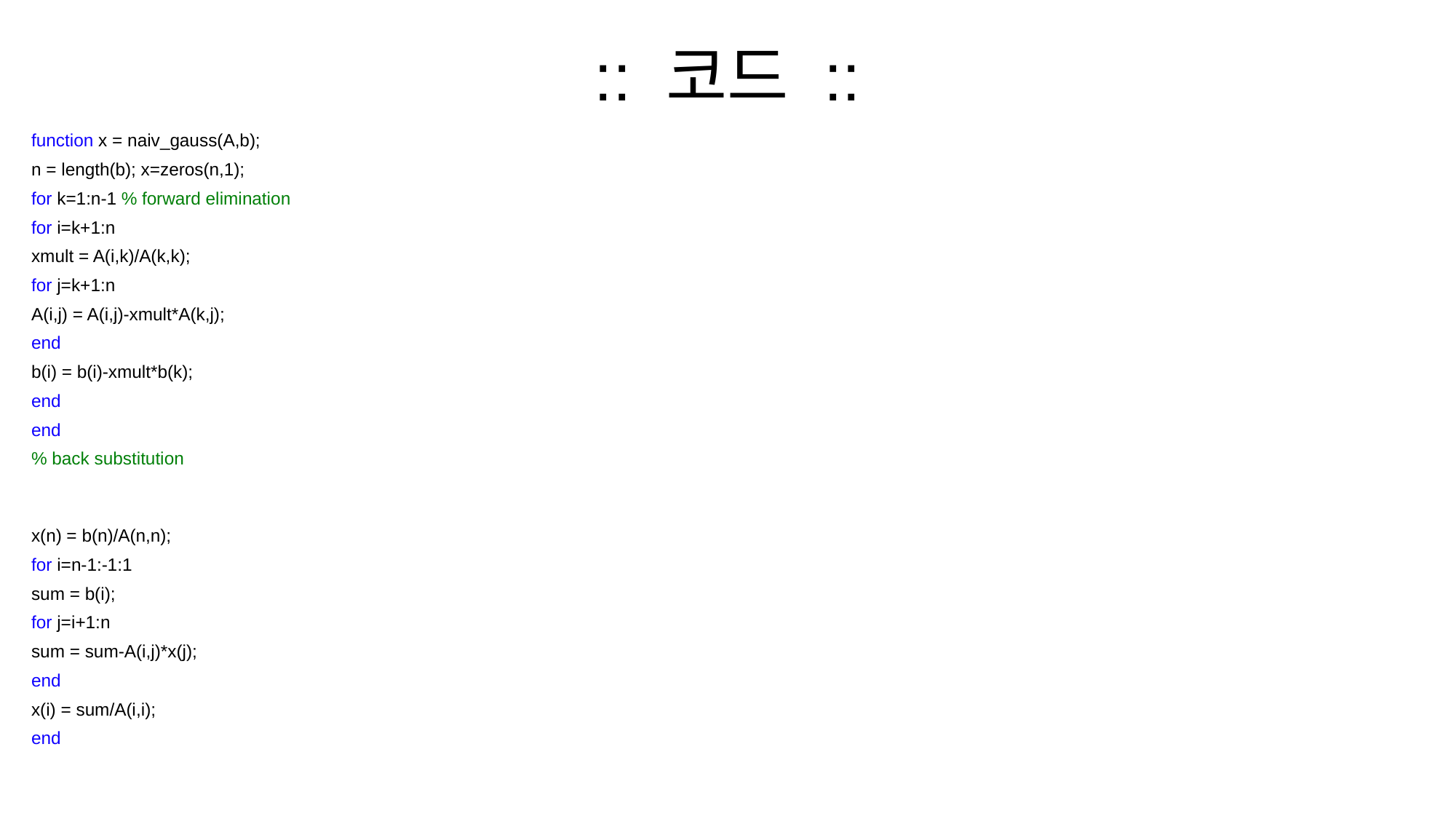

# :: 코드 ::
function x = naiv_gauss(A,b);
n = length(b); x=zeros(n,1);
for k=1:n-1 % forward elimination
for i=k+1:n
xmult = A(i,k)/A(k,k);
for j=k+1:n
A(i,j) = A(i,j)-xmult*A(k,j);
end
b(i) = b(i)-xmult*b(k);
end
end
% back substitution

x(n) = b(n)/A(n,n);
for i=n-1:-1:1
sum = b(i);
for j=i+1:n
sum = sum-A(i,j)*x(j);
end
x(i) = sum/A(i,i);
end